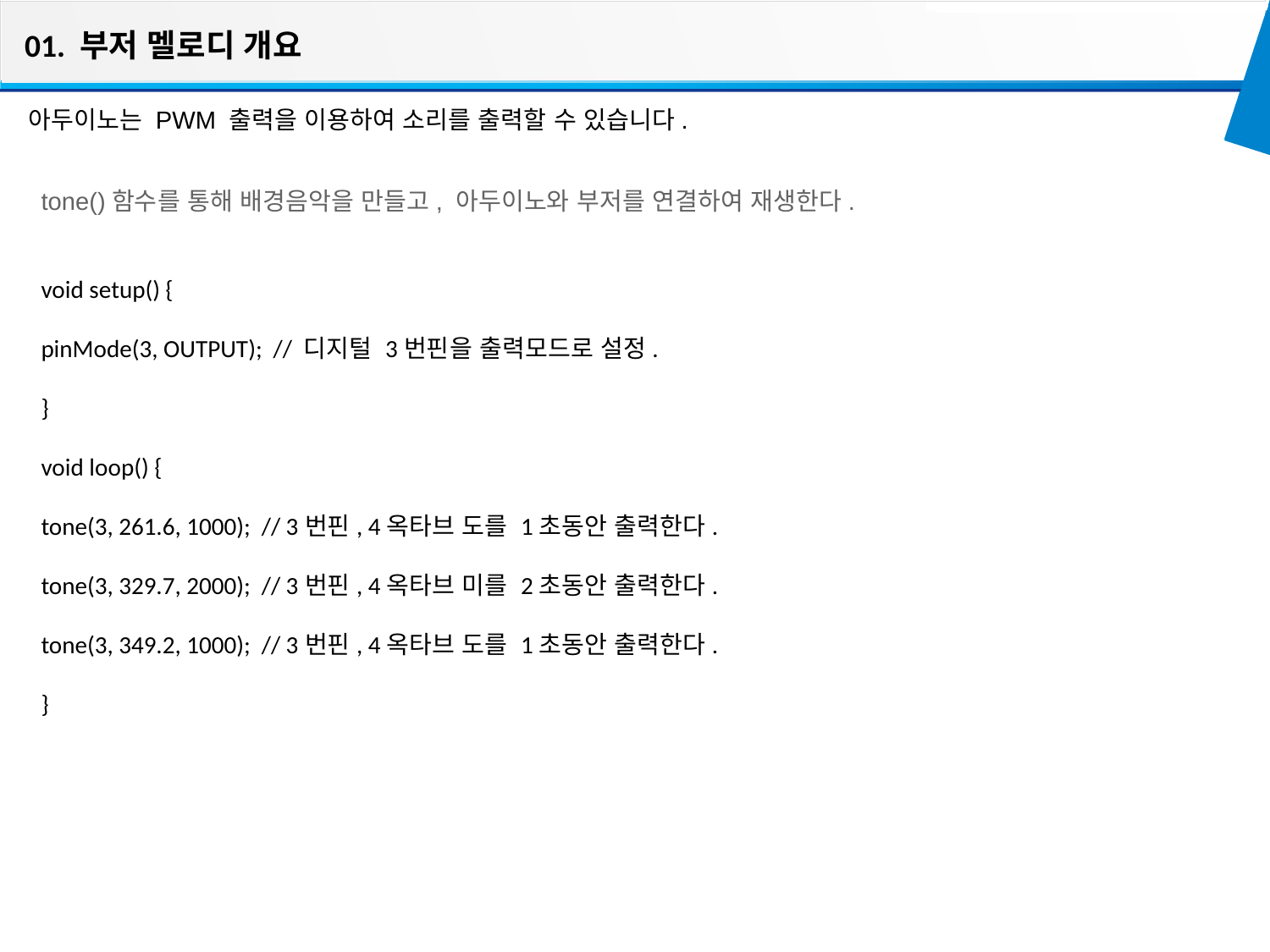

01. 부저 멜로디 개요

아두이노는 PWM 출력을 이용하여 소리를 출력할 수 있습니다.
tone()함수를 통해 배경음악을 만들고, 아두이노와 부저를 연결하여 재생한다.
void setup() {

pinMode(3, OUTPUT);  // 디지털 3번핀을 출력모드로 설정.

}

void loop() {

tone(3, 261.6, 1000);  // 3번핀, 4옥타브 도를 1초동안 출력한다.

tone(3, 329.7, 2000);  // 3번핀, 4옥타브 미를 2초동안 출력한다.

tone(3, 349.2, 1000);  // 3번핀, 4옥타브 도를 1초동안 출력한다.

}